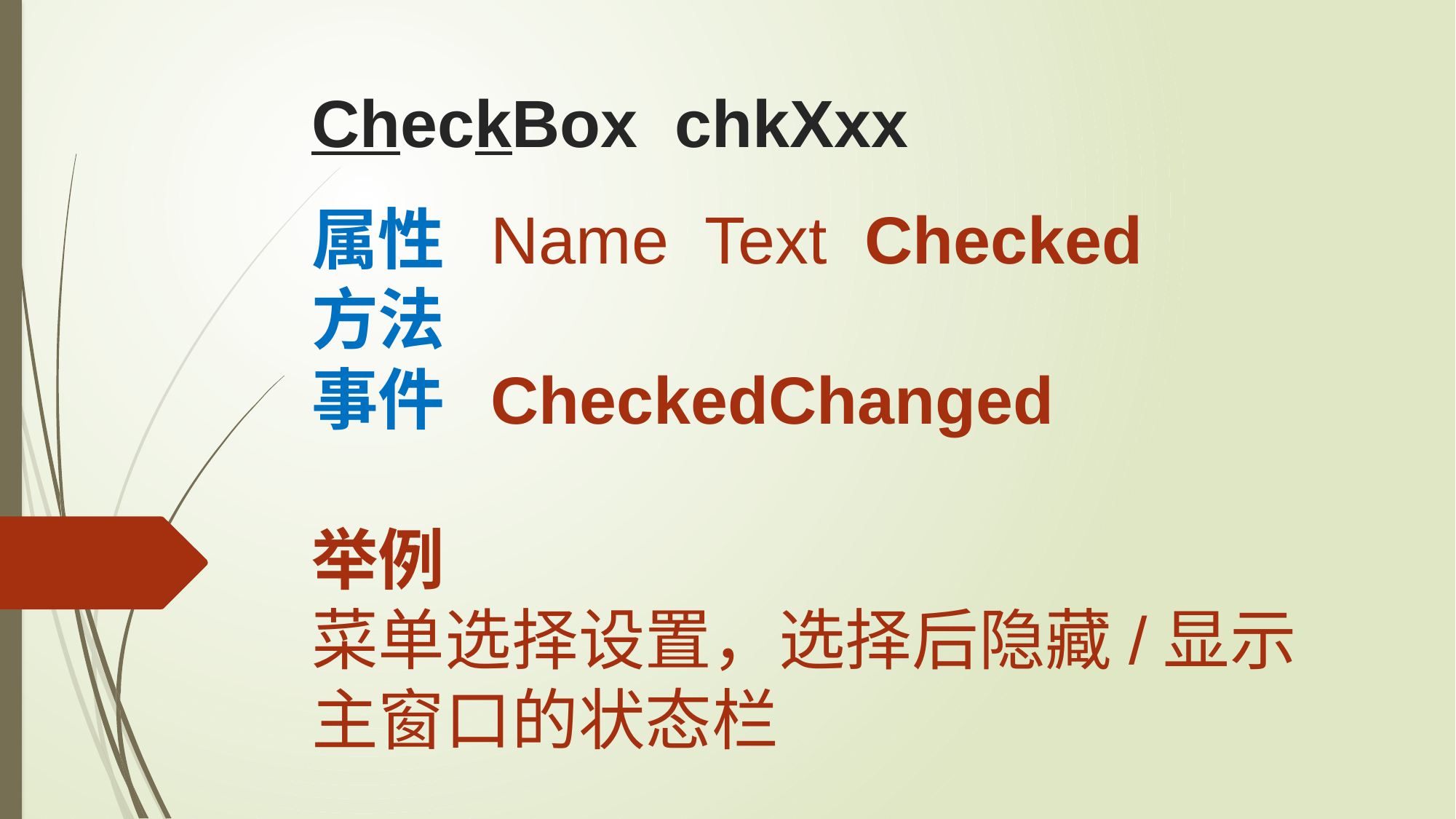

CheckBox  chkXxx

属性  Name  Text  Checked
方法
事件  CheckedChanged

举例
菜单选择设置，选择后隐藏/显示
主窗口的状态栏